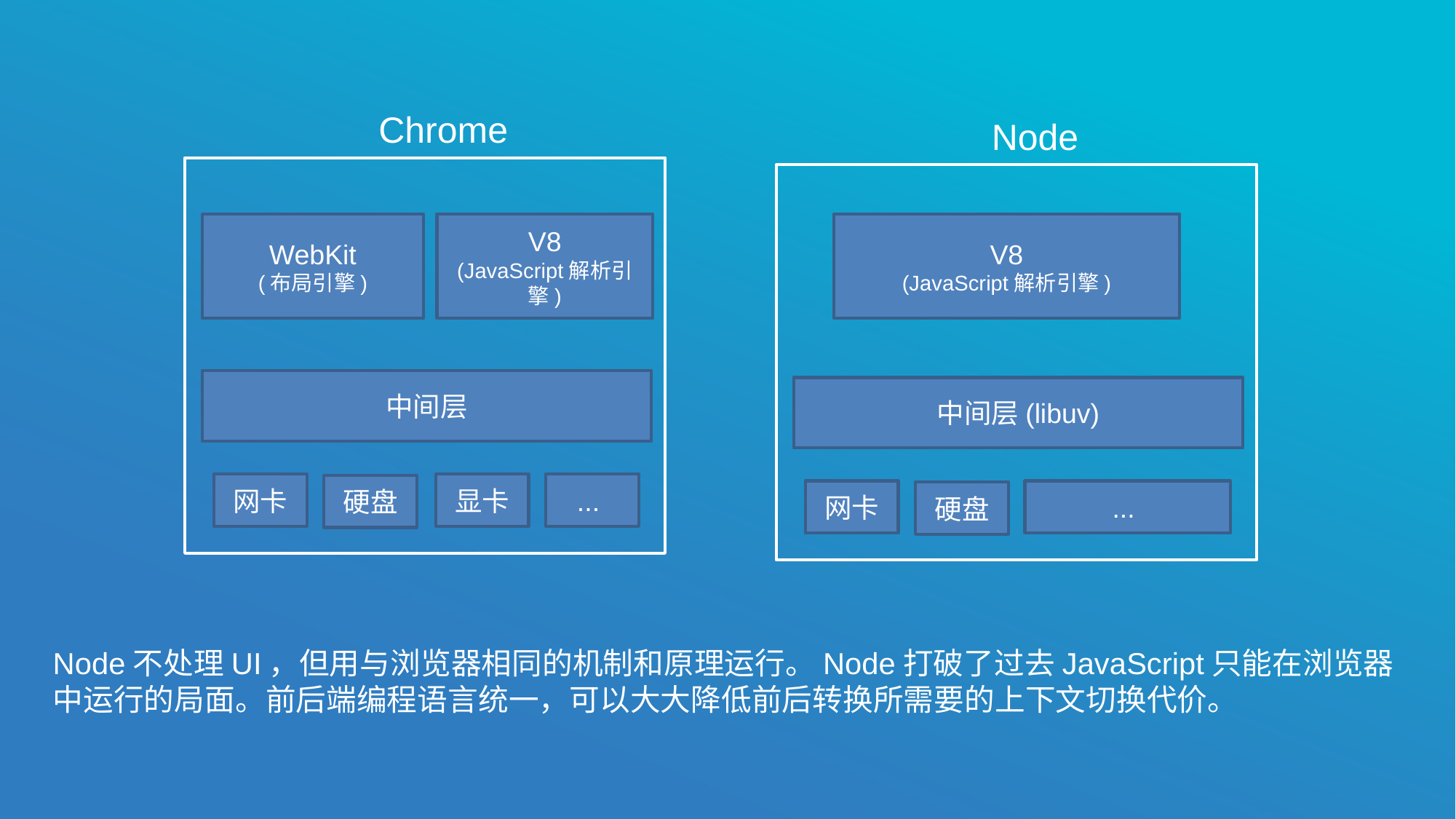

Chrome

WebKit
(布局引擎)
V8
(JavaScript解析引擎)
中间层
网卡
显卡
...
硬盘
Node

V8
(JavaScript解析引擎)
中间层(libuv)
网卡
...
硬盘
Node不处理UI，但用与浏览器相同的机制和原理运行。Node打破了过去JavaScript只能在浏览器中运行的局面。前后端编程语言统一，可以大大降低前后转换所需要的上下文切换代价。